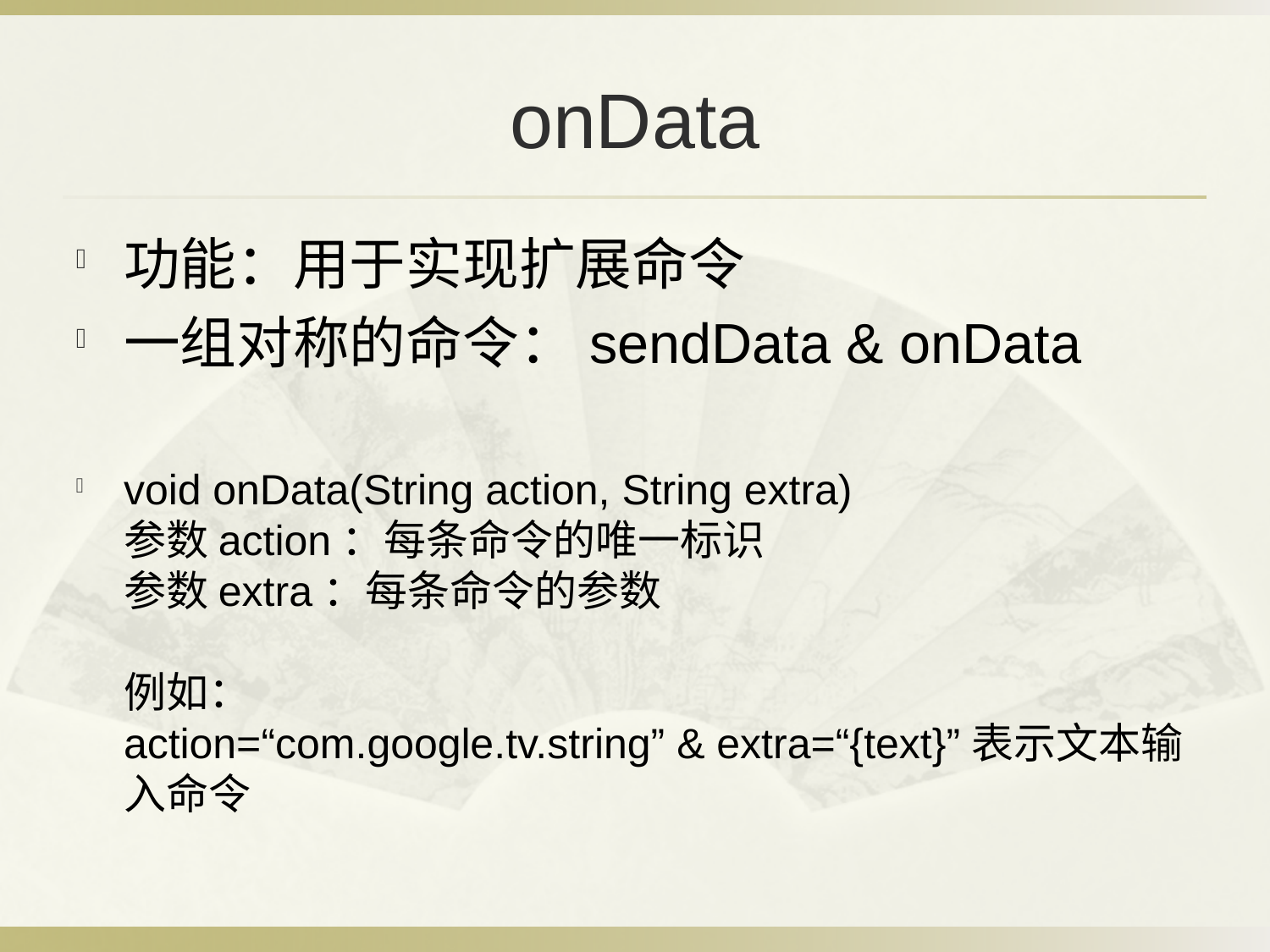

# onData
功能：用于实现扩展命令
一组对称的命令：sendData & onData

void onData(String action, String extra)
参数action：每条命令的唯一标识
参数extra：每条命令的参数
例如：
action=“com.google.tv.string” & extra=“{text}”表示文本输入命令